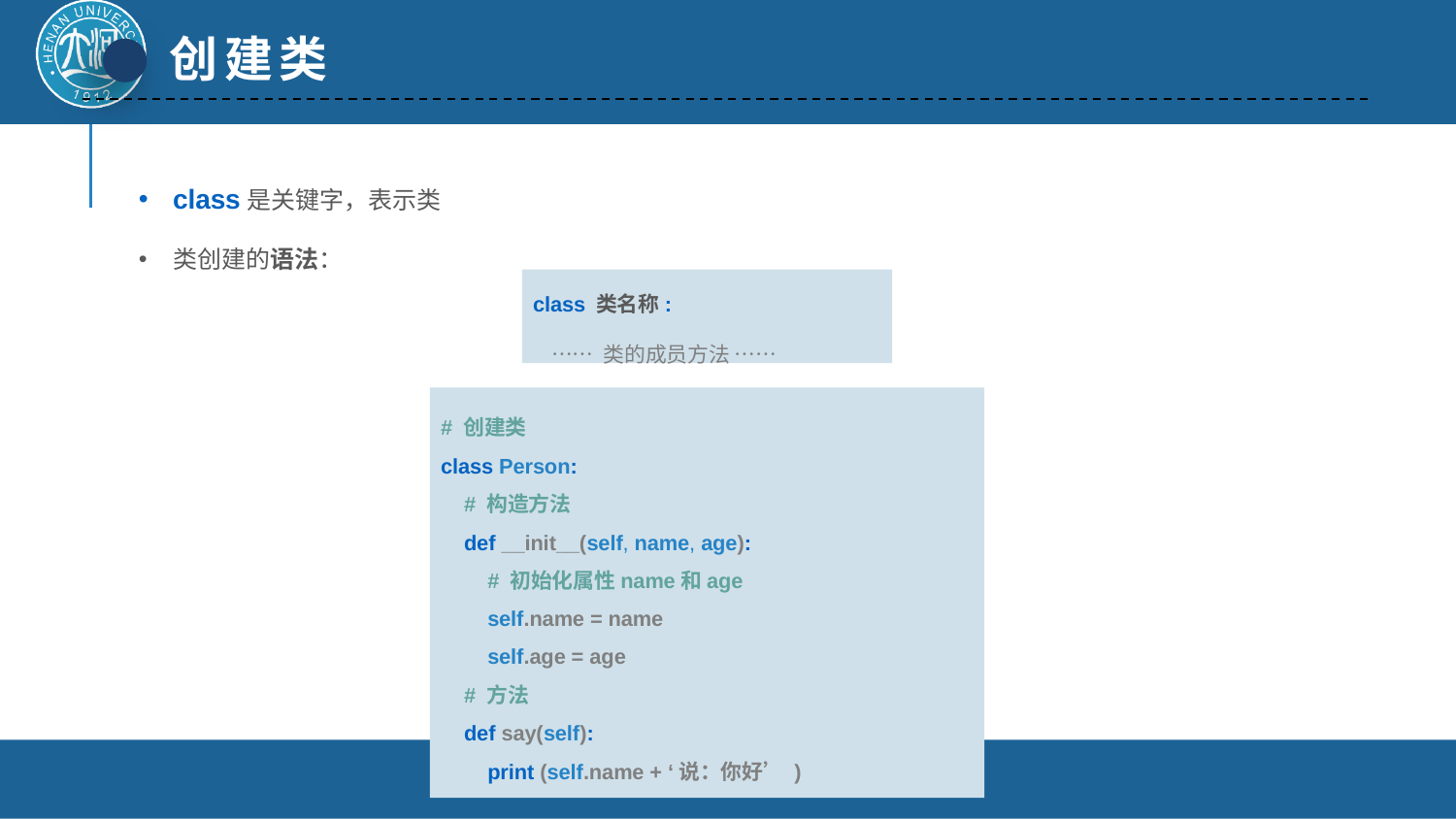

创建类

class是关键字，表示类
类创建的语法：
class 类名称:
    …… 类的成员方法 ……
# 创建类
class Person:
    # 构造方法
    def __init__(self, name, age):
        # 初始化属性name和age
        self.name = name
        self.age = age
    # 方法
    def say(self):
        print (self.name + ‘说：你好’ )